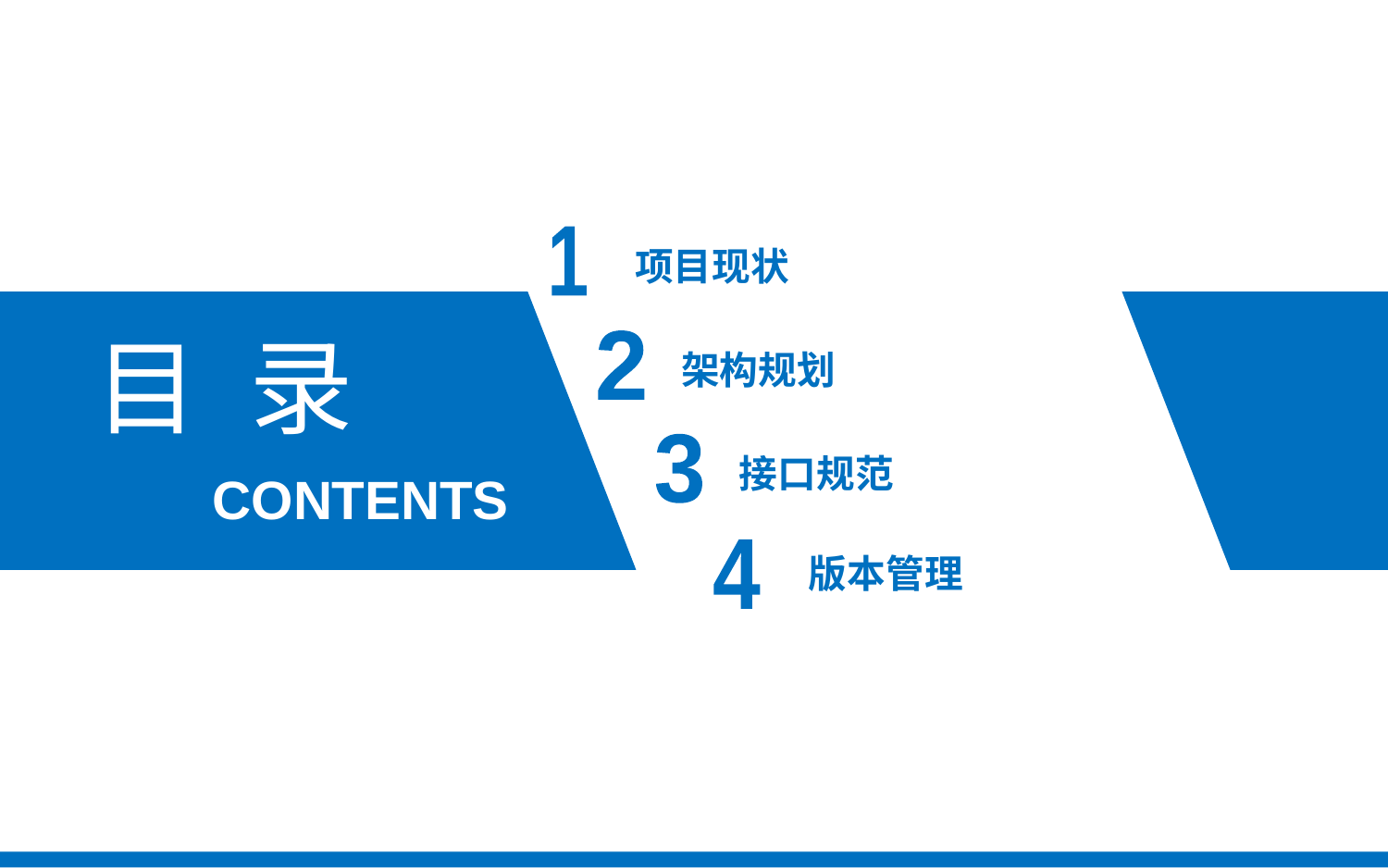

项目现状
1

目 录
架构规划
2
接口规范
3
   CONTENTS
版本管理
4